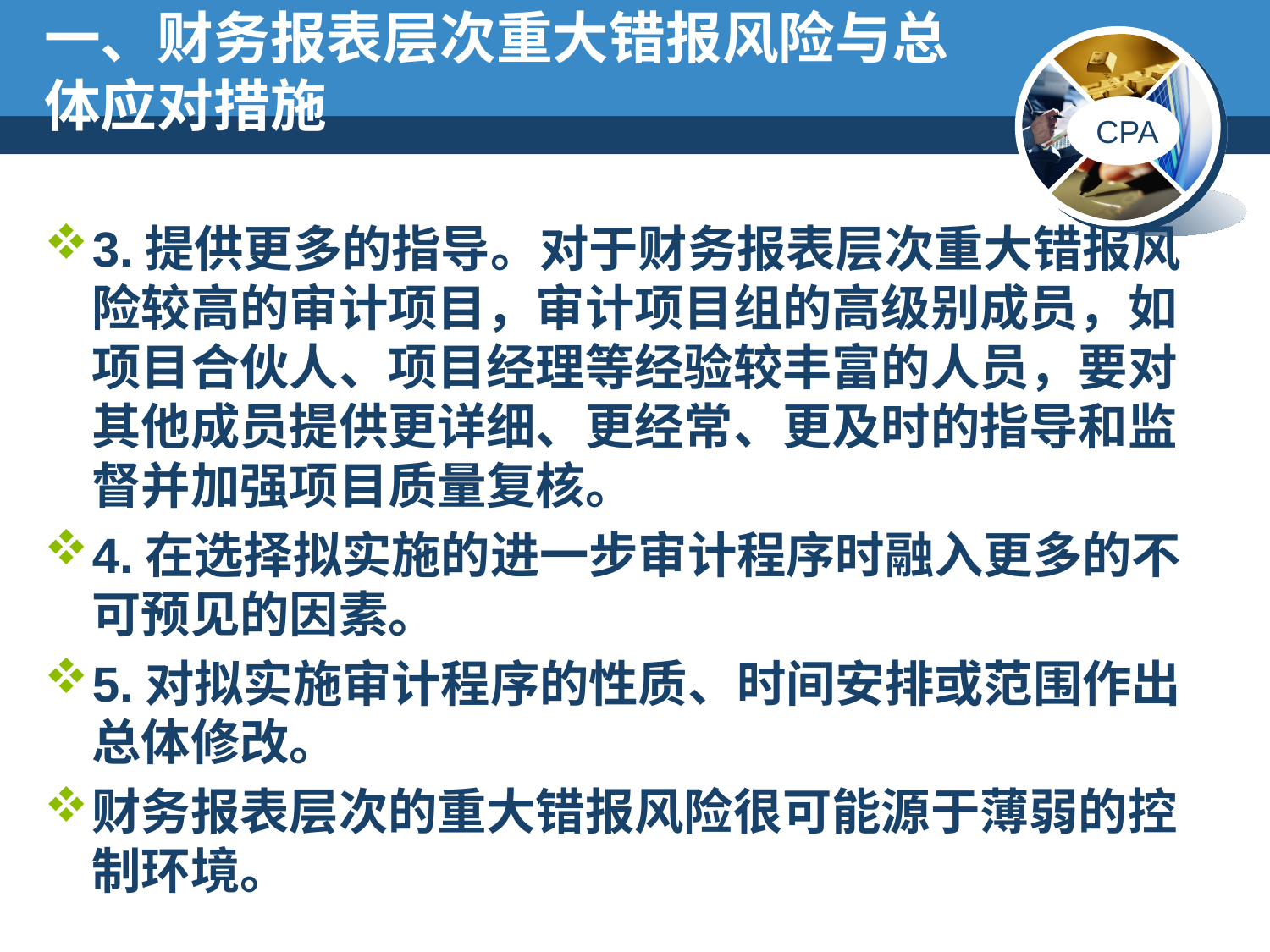

# 一、财务报表层次重大错报风险与总体应对措施
3.提供更多的指导。对于财务报表层次重大错报风险较高的审计项目，审计项目组的高级别成员，如项目合伙人、项目经理等经验较丰富的人员，要对其他成员提供更详细、更经常、更及时的指导和监督并加强项目质量复核。
4.在选择拟实施的进一步审计程序时融入更多的不可预见的因素。
5.对拟实施审计程序的性质、时间安排或范围作出总体修改。
财务报表层次的重大错报风险很可能源于薄弱的控制环境。